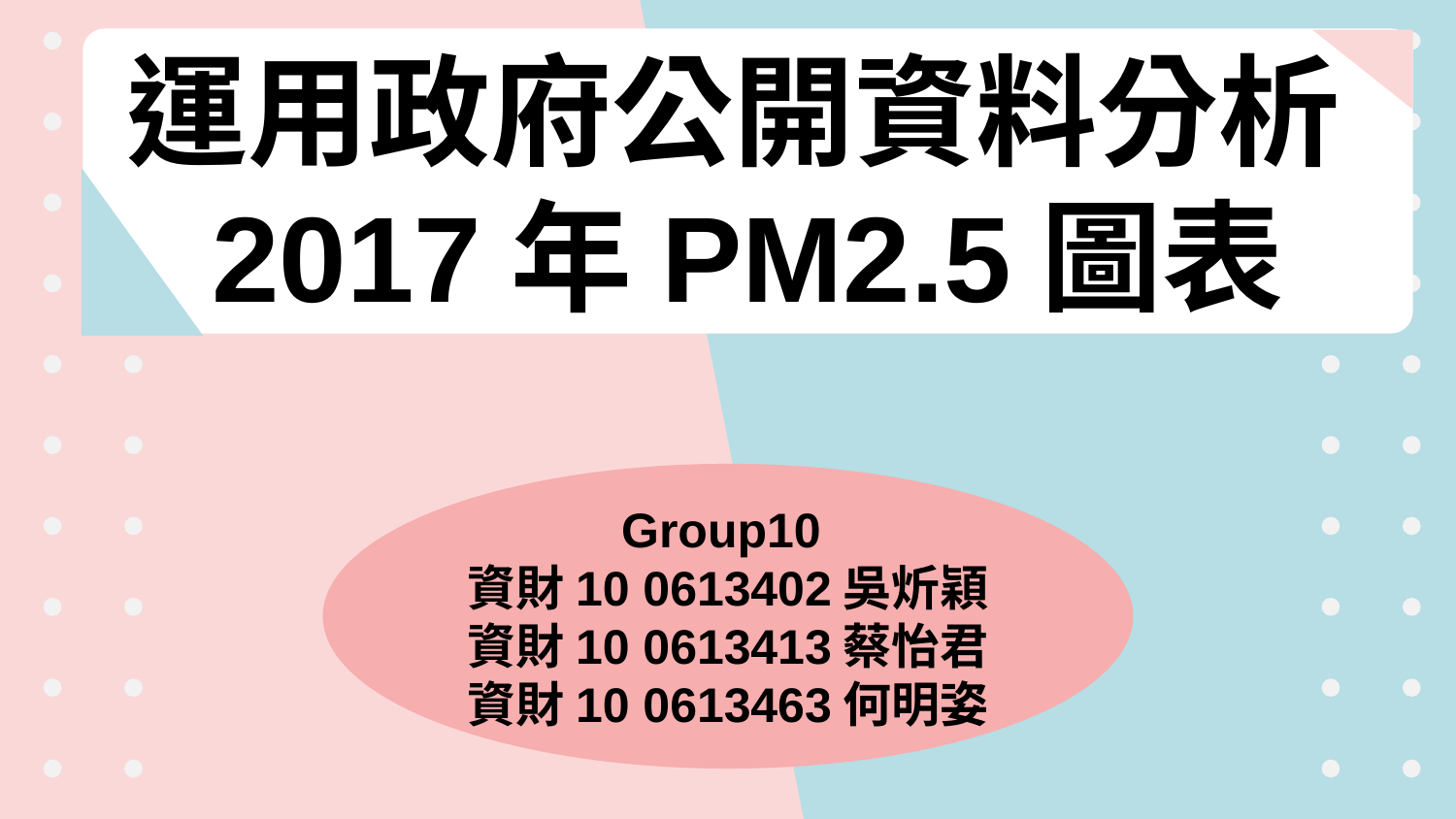

運用政府公開資料分析2017年PM2.5圖表

Group10
資財10 0613402吳炘穎
資財10 0613413蔡怡君
資財10 0613463何明姿